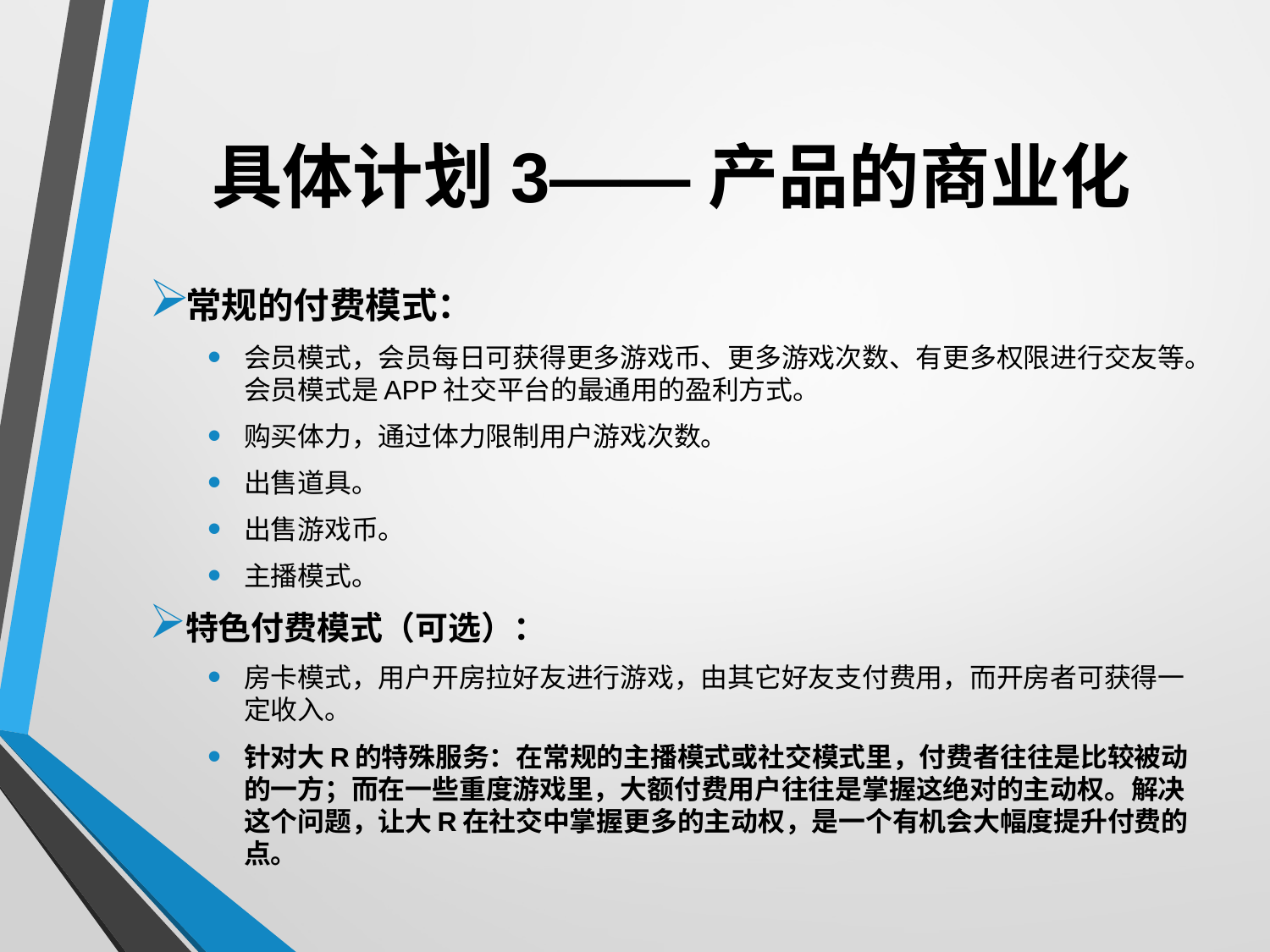

# 具体计划3——产品的商业化
常规的付费模式：
会员模式，会员每日可获得更多游戏币、更多游戏次数、有更多权限进行交友等。会员模式是APP社交平台的最通用的盈利方式。
购买体力，通过体力限制用户游戏次数。
出售道具。
出售游戏币。
主播模式。
特色付费模式（可选）：
房卡模式，用户开房拉好友进行游戏，由其它好友支付费用，而开房者可获得一定收入。
针对大R的特殊服务：在常规的主播模式或社交模式里，付费者往往是比较被动的一方；而在一些重度游戏里，大额付费用户往往是掌握这绝对的主动权。解决这个问题，让大R在社交中掌握更多的主动权，是一个有机会大幅度提升付费的点。